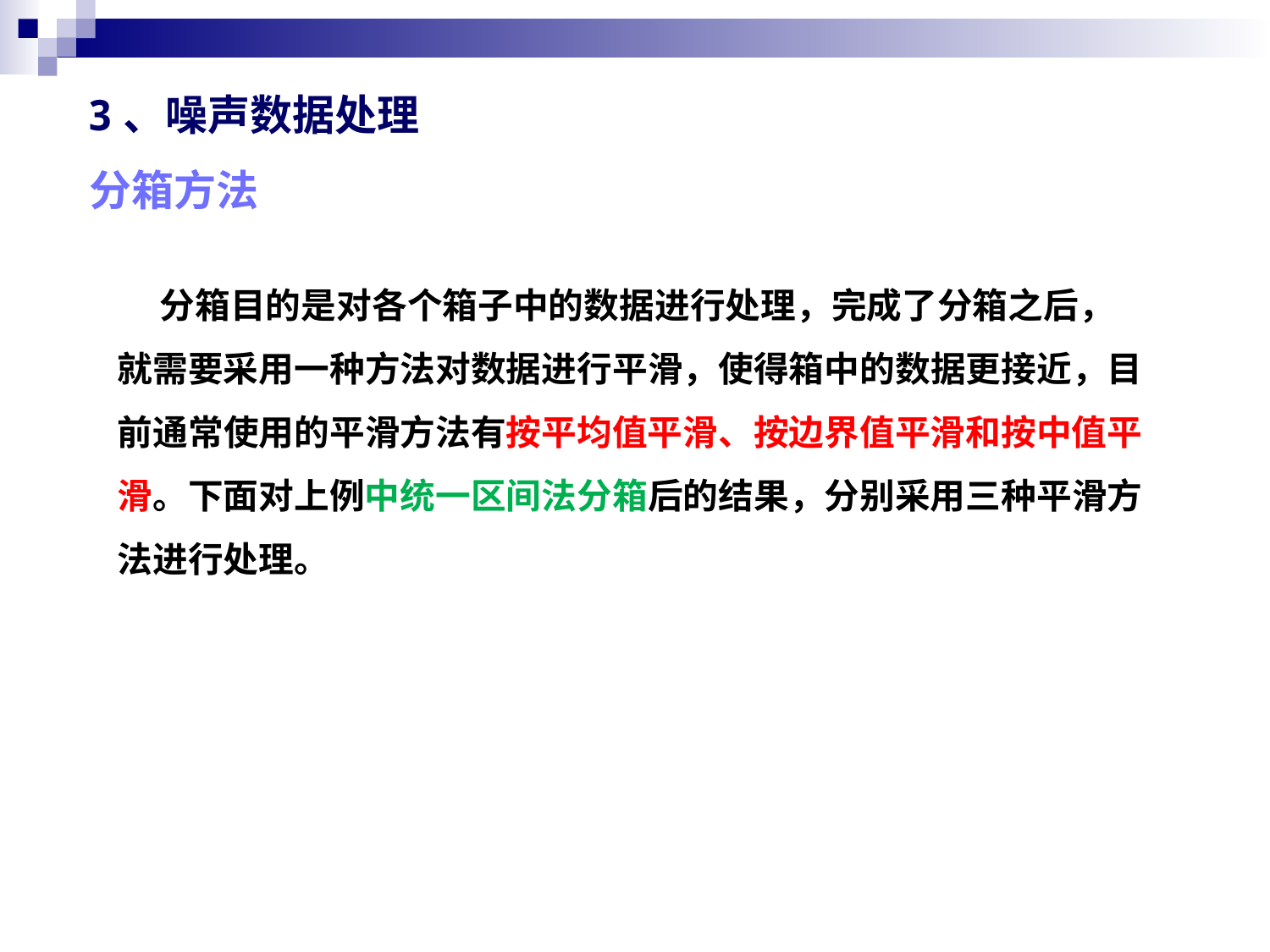

3、噪声数据处理
分箱方法
分箱目的是对各个箱子中的数据进行处理，完成了分箱之后，就需要采用一种方法对数据进行平滑，使得箱中的数据更接近，目前通常使用的平滑方法有按平均值平滑、按边界值平滑和按中值平滑。下面对上例中统一区间法分箱后的结果，分别采用三种平滑方法进行处理。